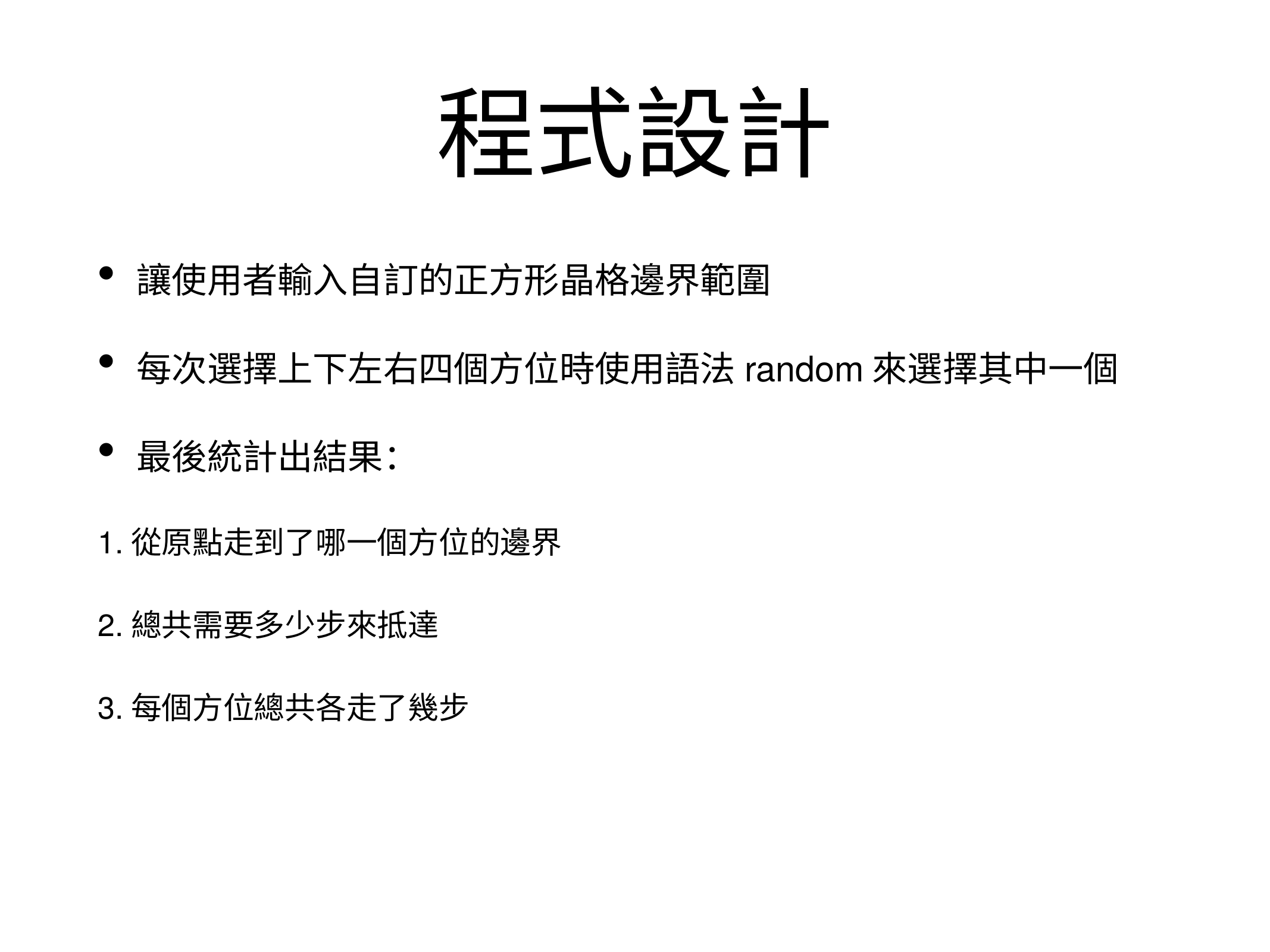

# 程式設計
讓使用者輸入自訂的正方形晶格邊界範圍
每次選擇上下左右四個方位時使用語法random來選擇其中一個
最後統計出結果：
1.從原點走到了哪一個方位的邊界
2.總共需要多少步來抵達
3.每個方位總共各走了幾步